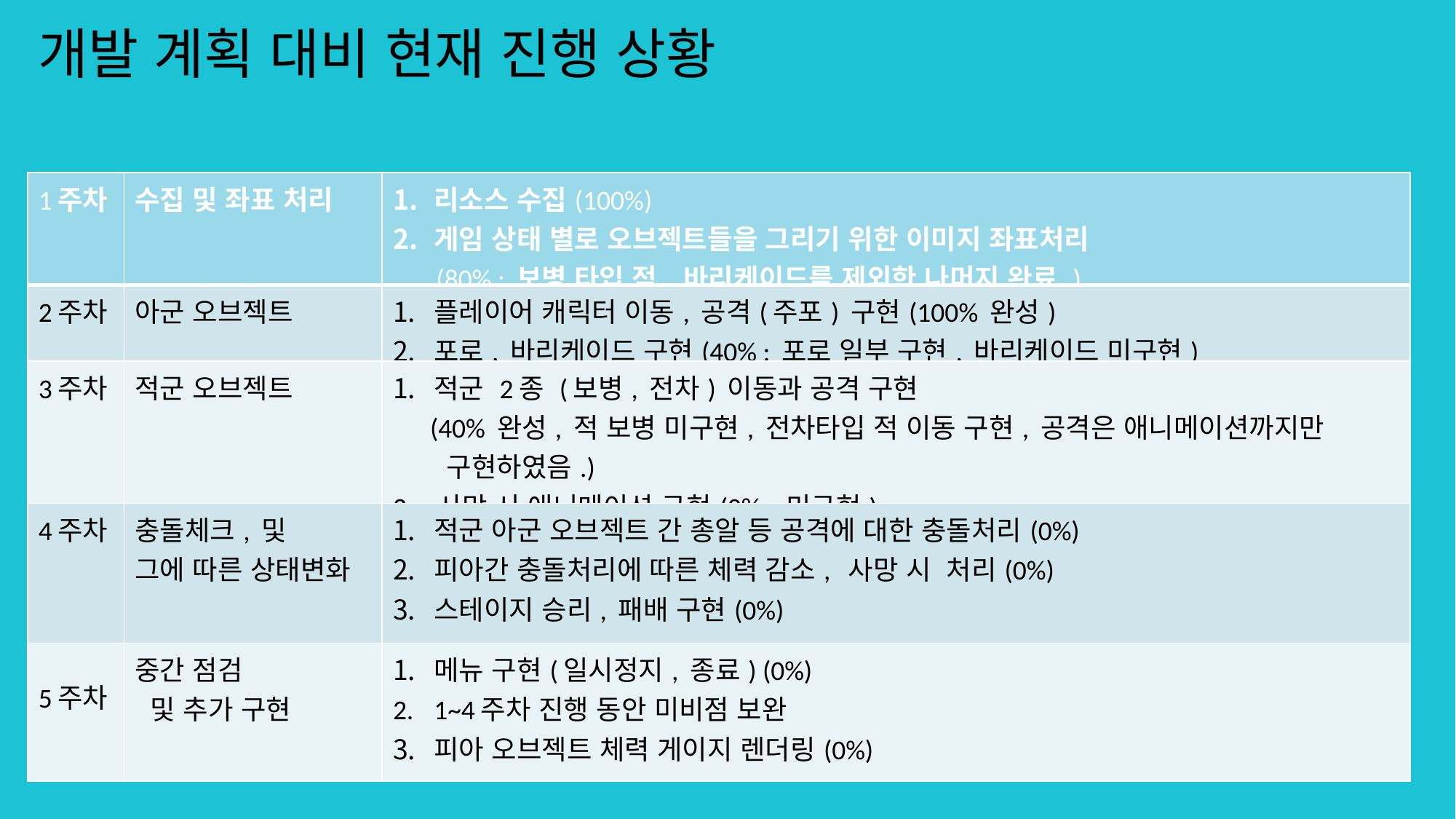

개발 계획 대비 현재 진행 상황
| 1주차 | 수집 및 좌표 처리 | 리소스 수집(100%) 게임 상태 별로 오브젝트들을 그리기 위한 이미지 좌표처리 (80% : 보병 타입 적, 바리케이드를 제외한 나머지 완료.) |
| --- | --- | --- |
| 2주차 | 아군 오브젝트 | 플레이어 캐릭터 이동, 공격(주포) 구현(100% 완성) 포로, 바리케이드 구현(40% : 포로 일부 구현, 바리케이드 미구현) |
| 3주차 | 적군 오브젝트 | 적군 2종 (보병, 전차) 이동과 공격 구현 (40% 완성, 적 보병 미구현, 전차타입 적 이동 구현, 공격은 애니메이션까지만 구현하였음.) 2. 사망 시 애니메이션 구현(0% : 미구현) |
| 4주차 | 충돌체크, 및 그에 따른 상태변화 | 적군 아군 오브젝트 간 총알 등 공격에 대한 충돌처리(0%) 피아간 충돌처리에 따른 체력 감소, 사망 시 처리(0%) 스테이지 승리, 패배 구현(0%) |
| 5주차 | 중간 점검 및 추가 구현 | 메뉴 구현(일시정지, 종료) (0%) 1~4주차 진행 동안 미비점 보완 피아 오브젝트 체력 게이지 렌더링(0%) |